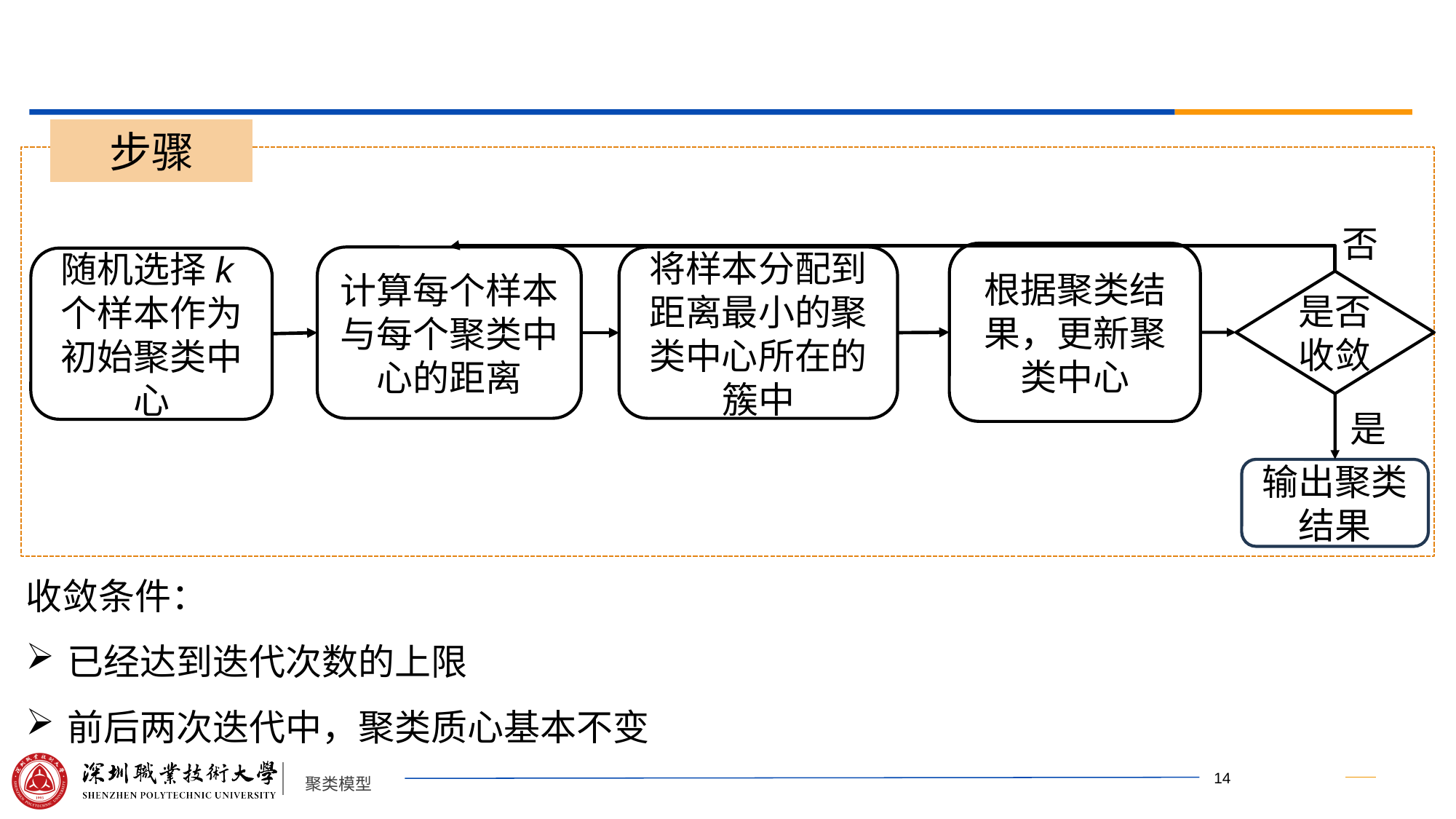

#
步骤

否
根据聚类结果，更新聚类中心
计算每个样本与每个聚类中心的距离
将样本分配到距离最小的聚类中心所在的簇中
随机选择k个样本作为初始聚类中心
是否收敛
是
输出聚类结果
收敛条件：
已经达到迭代次数的上限
前后两次迭代中，聚类质心基本不变